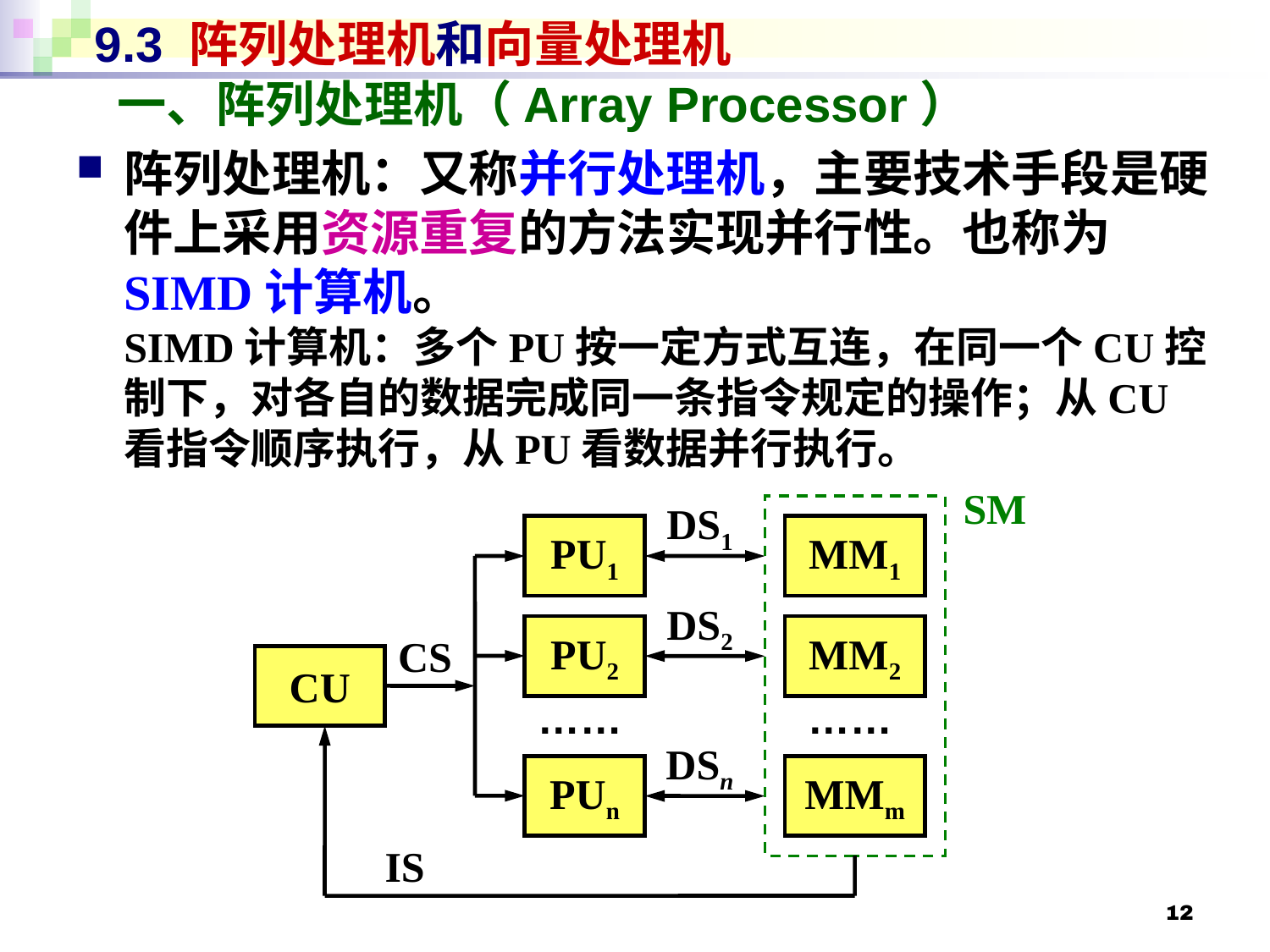

# 9.3 阵列处理机和向量处理机
一、阵列处理机（Array Processor）
阵列处理机：又称并行处理机，主要技术手段是硬件上采用资源重复的方法实现并行性。也称为SIMD计算机。
SIMD计算机：多个PU按一定方式互连，在同一个CU控制下，对各自的数据完成同一条指令规定的操作；从CU看指令顺序执行，从PU看数据并行执行。
SM
DS1

PU1
MM1

DS2
PU2
MM2
CS
CU

……
……

DSn
PUn
MMm

IS

12